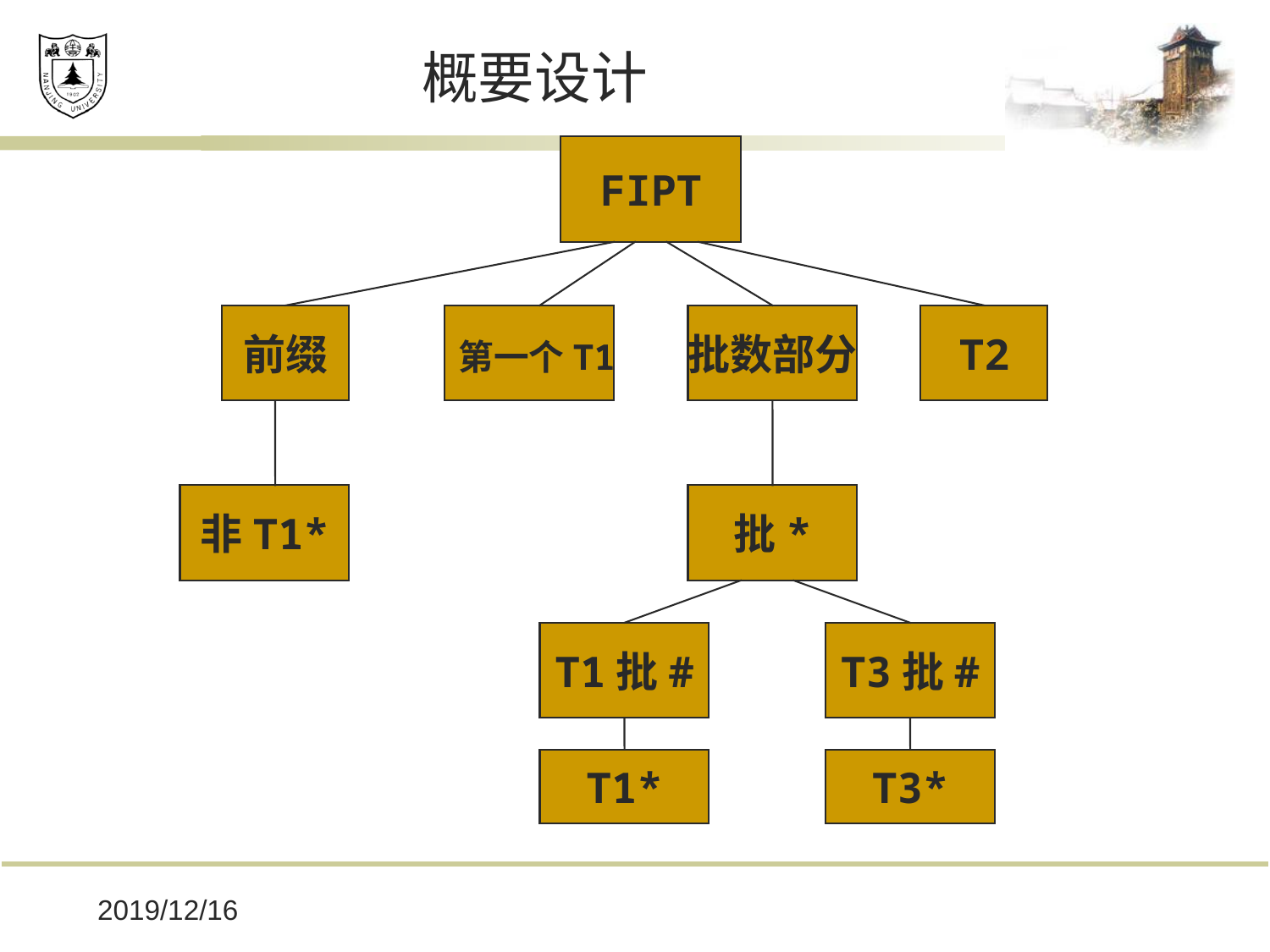

# 概要设计
FIPT

前缀

批数部分
T2
第一个T1

非T1*
批*

T1批#
T3批#

T1*
T3*
2019/12/16